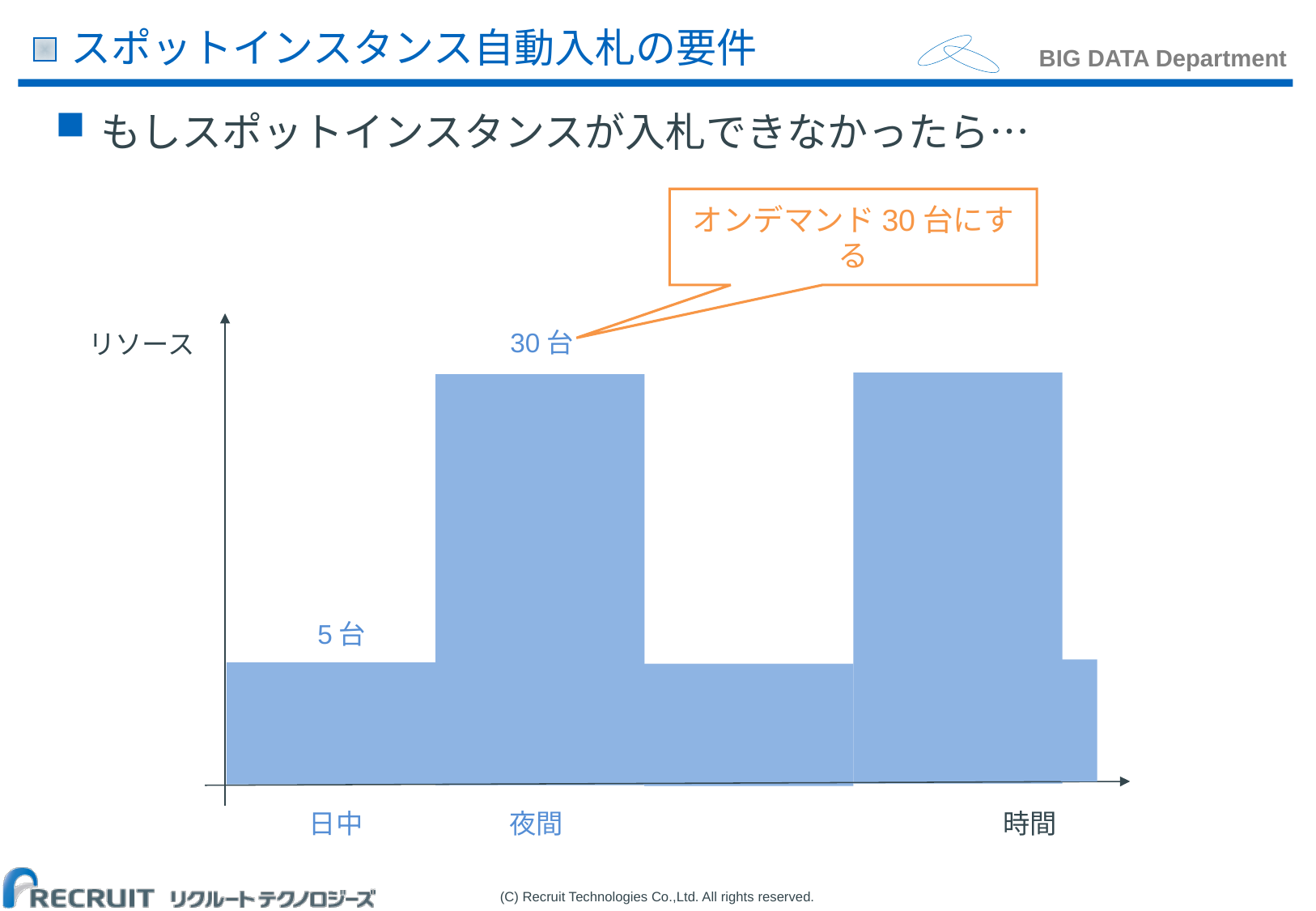

# スポットインスタンス自動入札の要件
もしスポットインスタンスが入札できなかったら…
オンデマンド30台にする
30台
リソース

5台

日中
夜間
時間